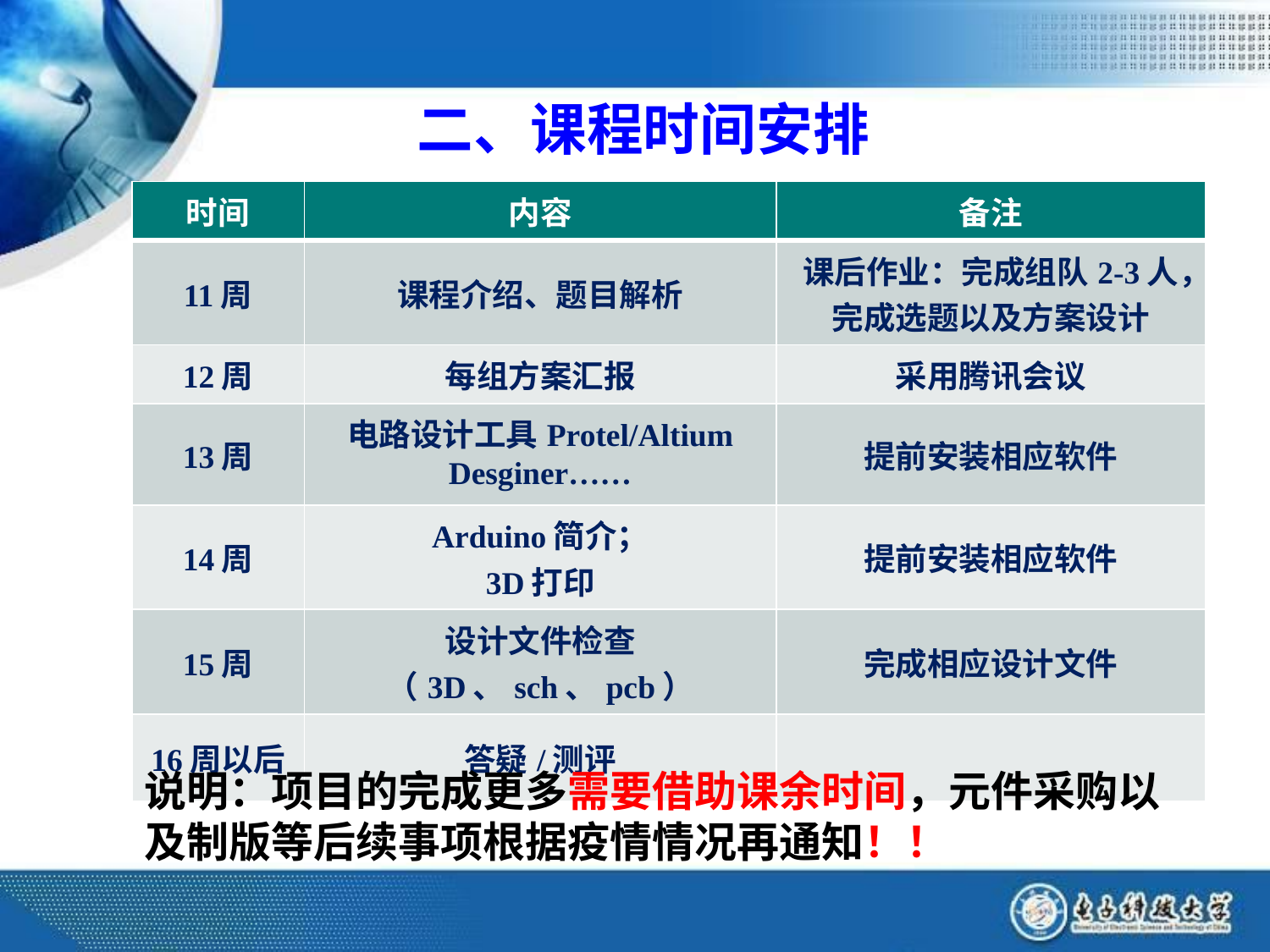

二、课程时间安排
| 时间 | 内容 | 备注 |
| --- | --- | --- |
| 11周 | 课程介绍、题目解析 | 课后作业：完成组队2-3人，完成选题以及方案设计 |
| 12周 | 每组方案汇报 | 采用腾讯会议 |
| 13周 | 电路设计工具Protel/Altium Desginer…… | 提前安装相应软件 |
| 14周 | Arduino简介； 3D打印 | 提前安装相应软件 |
| 15周 | 设计文件检查（3D、sch、pcb） | 完成相应设计文件 |
| 16周以后 | 答疑/测评 |  |
说明：项目的完成更多需要借助课余时间，元件采购以及制版等后续事项根据疫情情况再通知！！